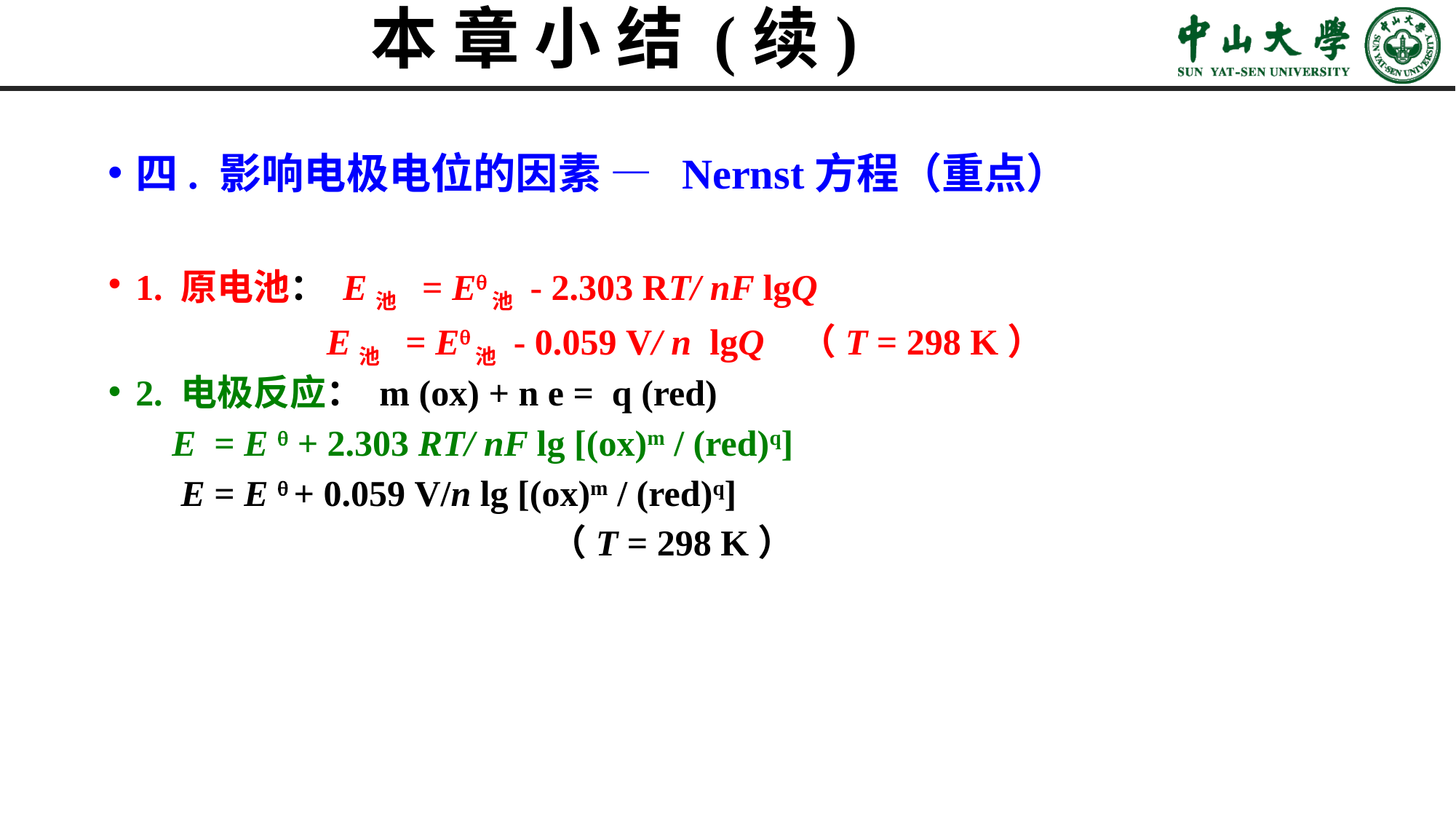

# 本 章 小 结 (续)
四. 影响电极电位的因素 —  Nernst方程（重点）

1. 原电池： E池  = Eθ池 - 2.303 RT/ nF lgQ
                        E池  = Eθ池 - 0.059 V/ n  lgQ   （T = 298 K）
2. 电极反应： m (ox) + n e =  q (red)
       E  = E θ + 2.303 RT/ nF lg [(ox)m / (red)q]
        E = E θ + 0.059 V/n lg [(ox)m / (red)q]
                                                     （T = 298 K）